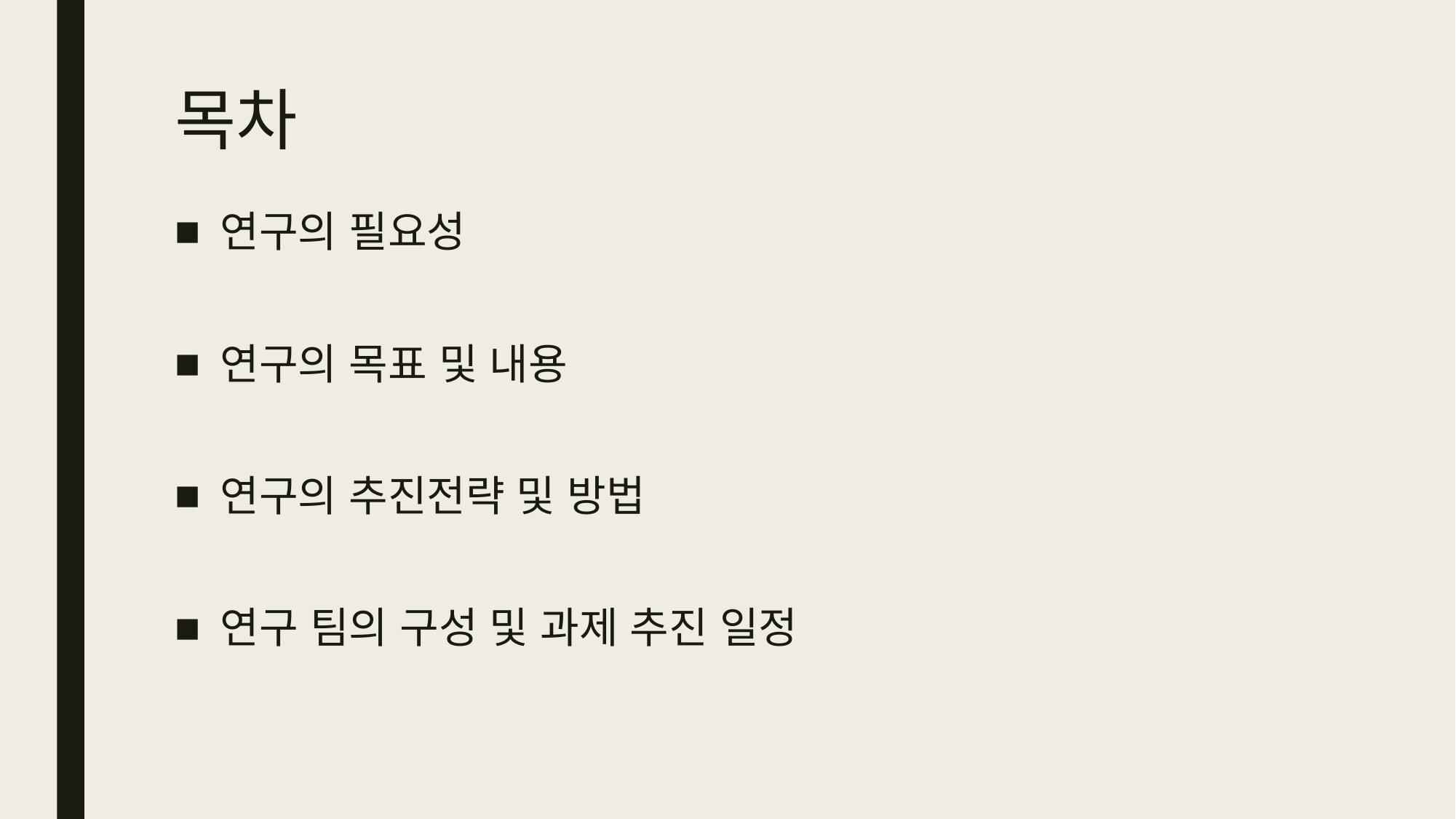

# 목차
연구의 필요성

연구의 목표 및 내용

연구의 추진전략 및 방법

연구 팀의 구성 및 과제 추진 일정